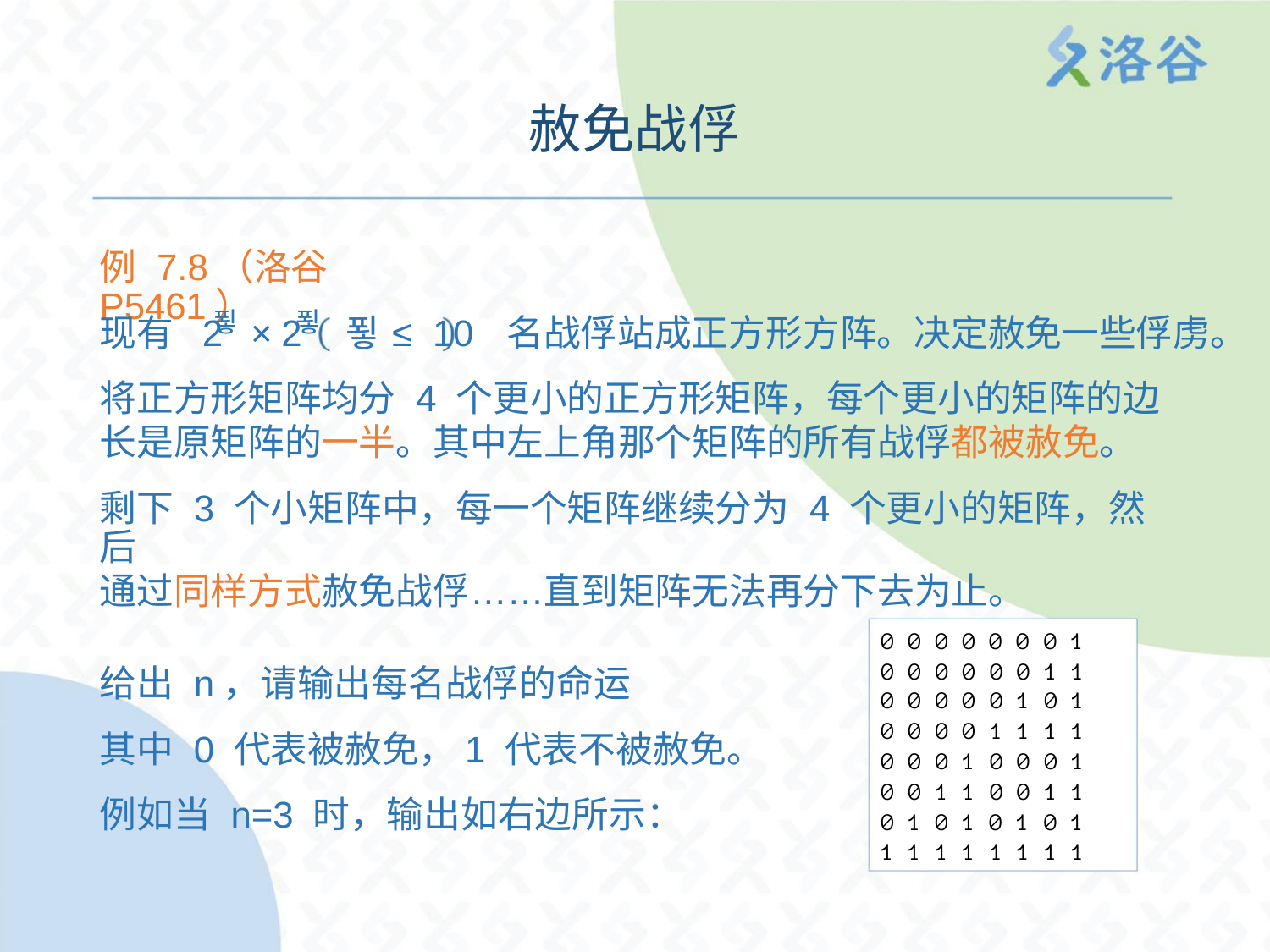

赦免战俘
例 7.8（洛谷 P5461）
푛
푛
现有 2 × 2 푛 ≤ 10 名战俘站成正方形方阵。决定赦免一些俘虏。
将正方形矩阵均分 4 个更小的正方形矩阵，每个更小的矩阵的边
长是原矩阵的一半。其中左上角那个矩阵的所有战俘都被赦免。
剩下 3 个小矩阵中，每一个矩阵继续分为 4 个更小的矩阵，然后
通过同样方式赦免战俘……直到矩阵无法再分下去为止。
0 0 0 0 0 0 0 1
0 0 0 0 0 0 1 1
给出 n，请输出每名战俘的命运
0 0 0 0 0 1 0 1
0 0 0 0 1 1 1 1
0 0 0 1 0 0 0 1
0 0 1 1 0 0 1 1
0 1 0 1 0 1 0 1
1 1 1 1 1 1 1 1
其中 0 代表被赦免，1 代表不被赦免。
例如当 n=3 时，输出如右边所示：